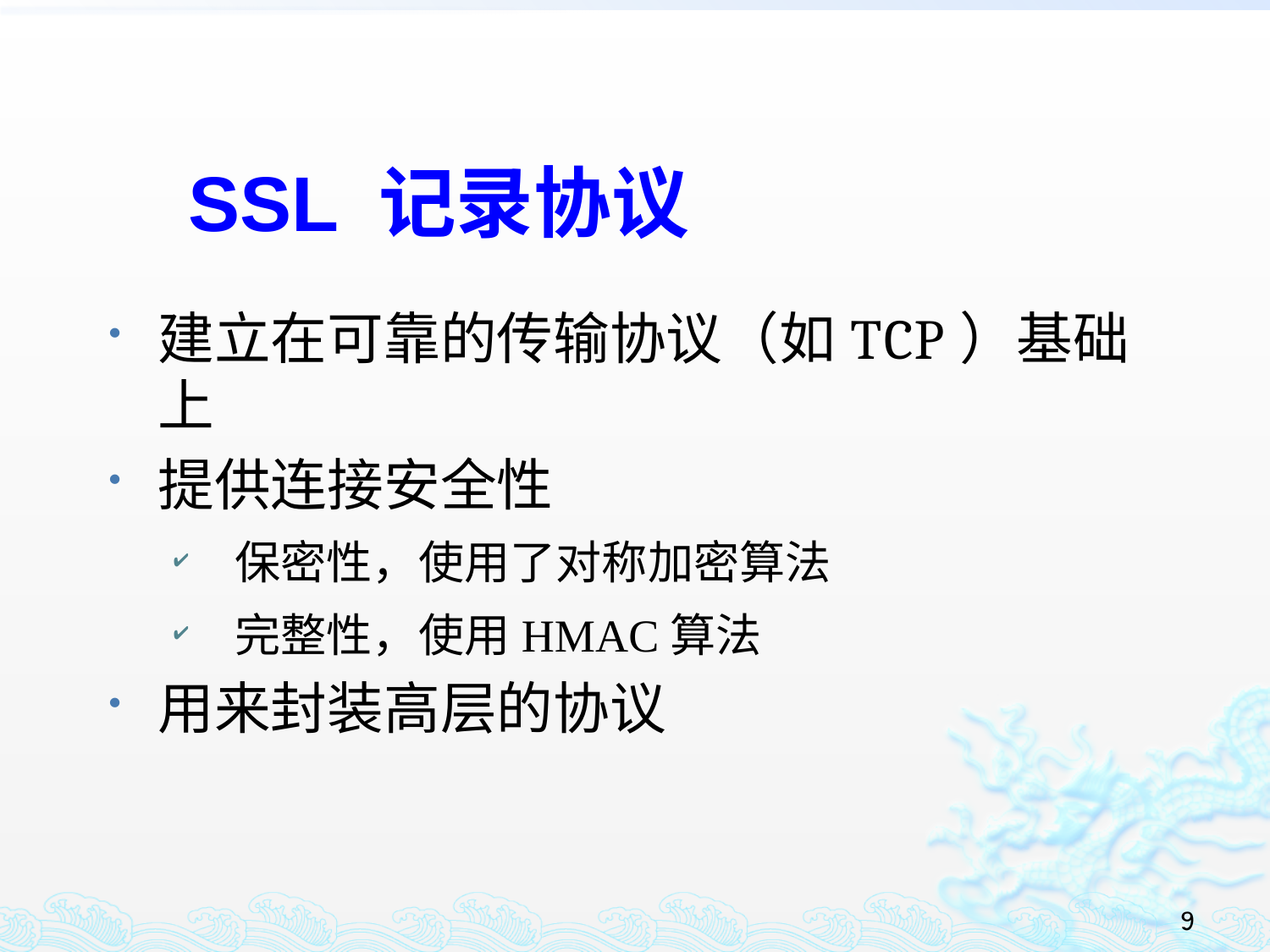

SSL 记录协议
建立在可靠的传输协议（如TCP）基础上
提供连接安全性
 保密性，使用了对称加密算法
 完整性，使用HMAC算法
用来封装高层的协议
9